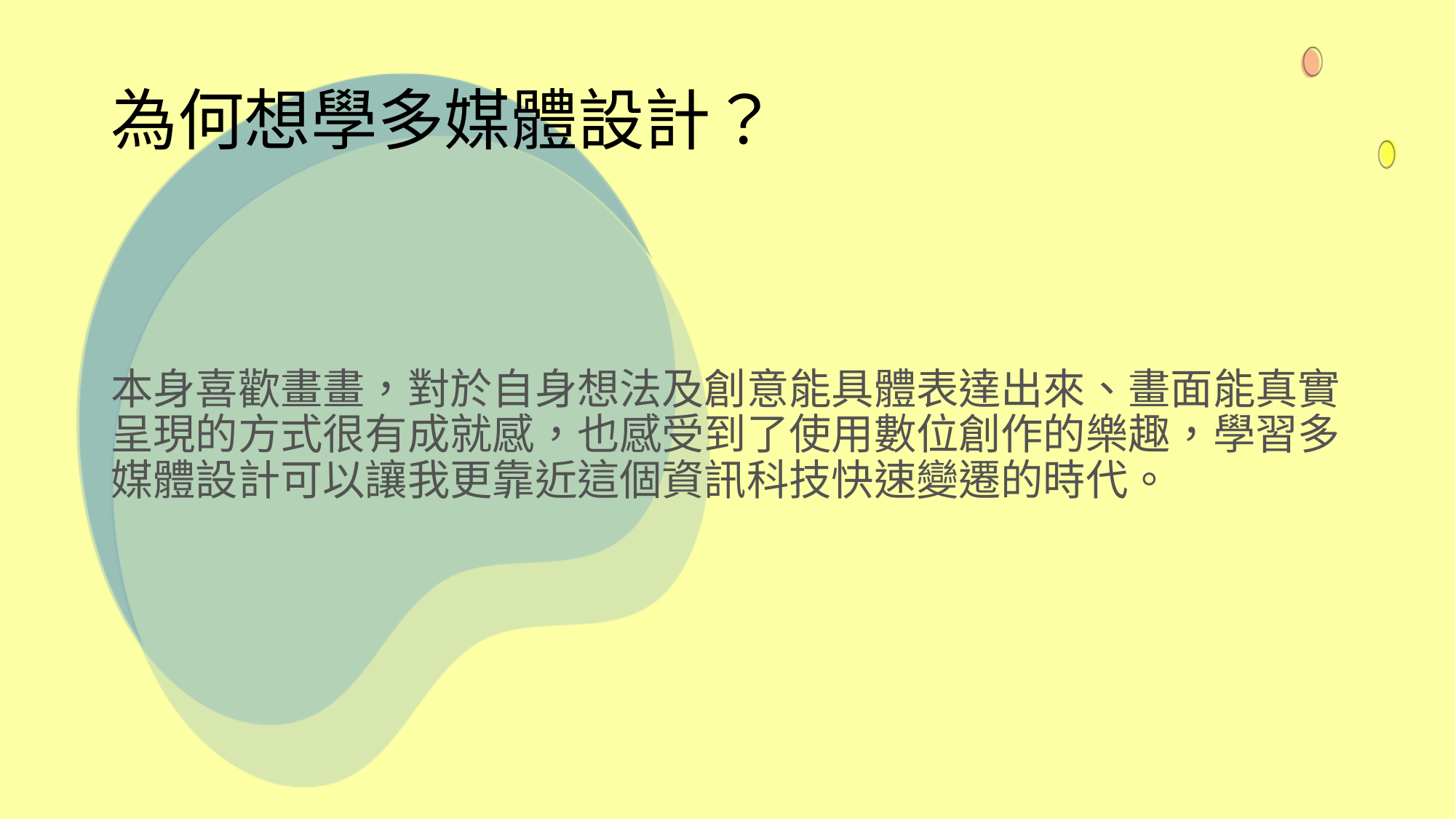

# 為何想學多媒體設計？
本身喜歡畫畫，對於自身想法及創意能具體表達出來、畫面能真實呈現的方式很有成就感，也感受到了使用數位創作的樂趣，學習多媒體設計可以讓我更靠近這個資訊科技快速變遷的時代。